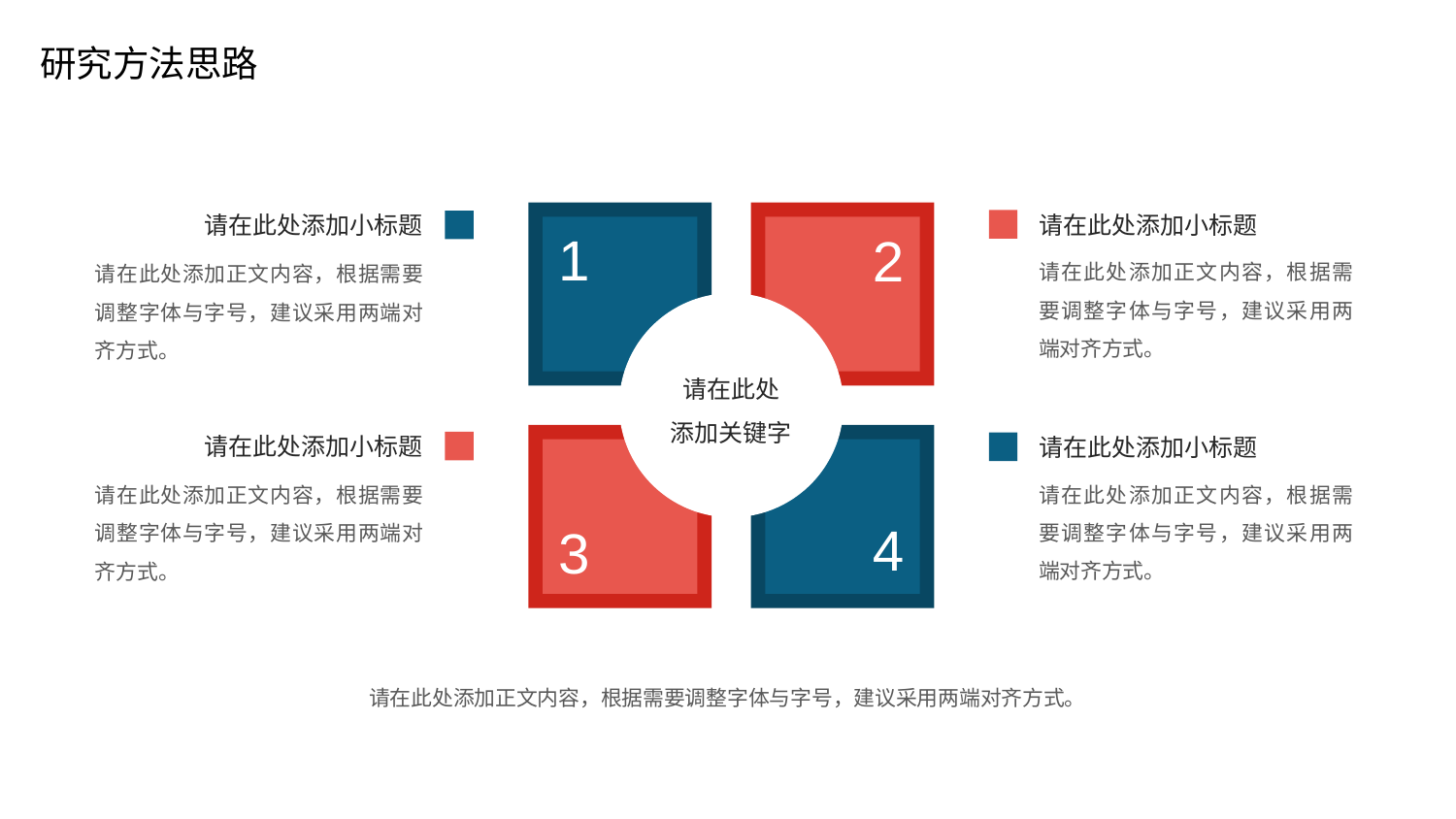

1

2
请在此处添加小标题
请在此处添加正文内容，根据需要调整字体与字号，建议采用两端对齐方式。

请在此处添加小标题
请在此处添加正文内容，根据需要调整字体与字号，建议采用两端对齐方式。

请在此处
添加关键字
请在此处添加小标题
请在此处添加正文内容，根据需要调整字体与字号，建议采用两端对齐方式。

3

4
请在此处添加小标题
请在此处添加正文内容，根据需要调整字体与字号，建议采用两端对齐方式。

请在此处添加正文内容，根据需要调整字体与字号，建议采用两端对齐方式。